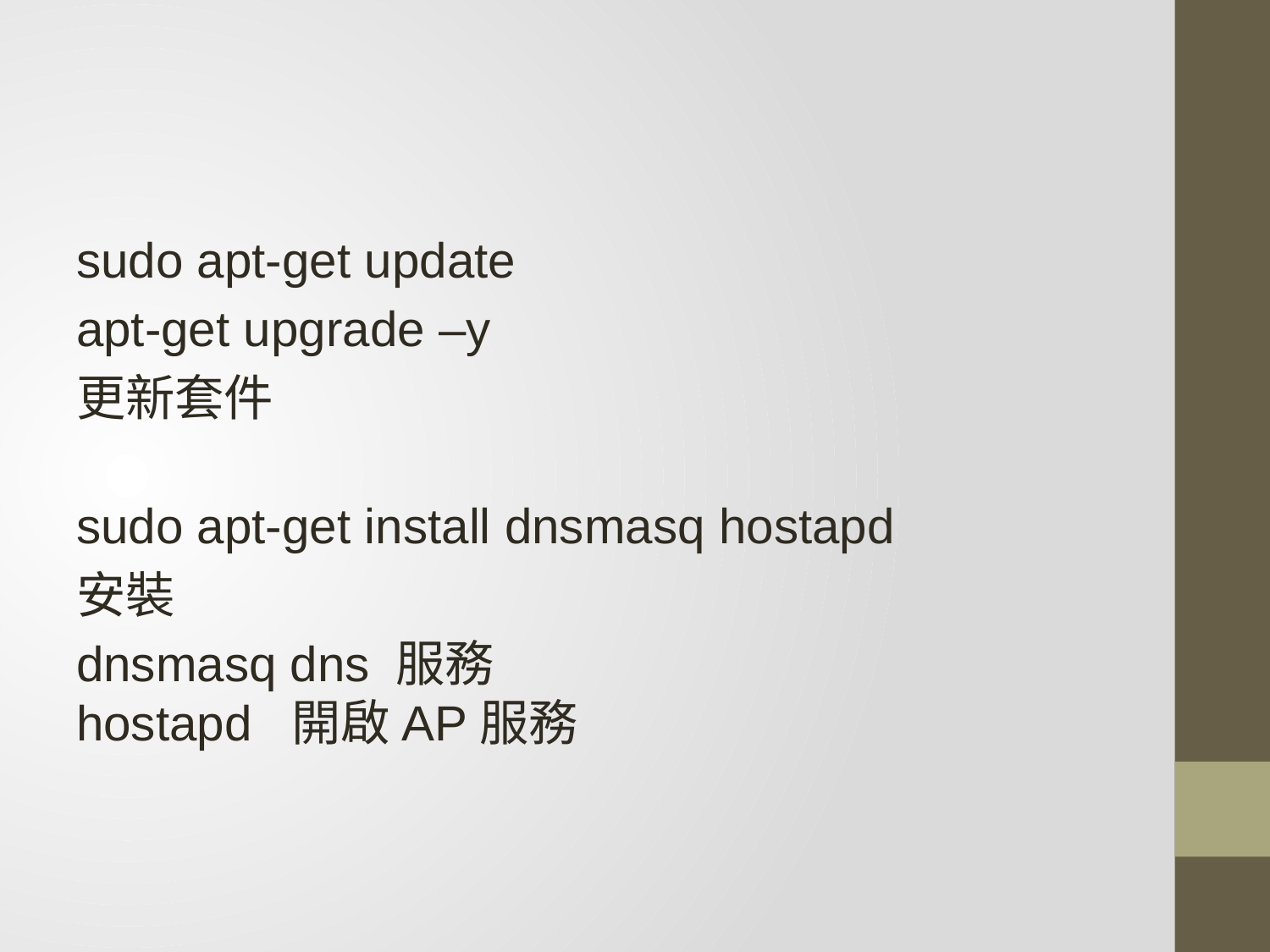

#
sudo apt-get update
apt-get upgrade –y
更新套件
sudo apt-get install dnsmasq hostapd
安裝
dnsmasq dns 服務
hostapd  開啟AP服務